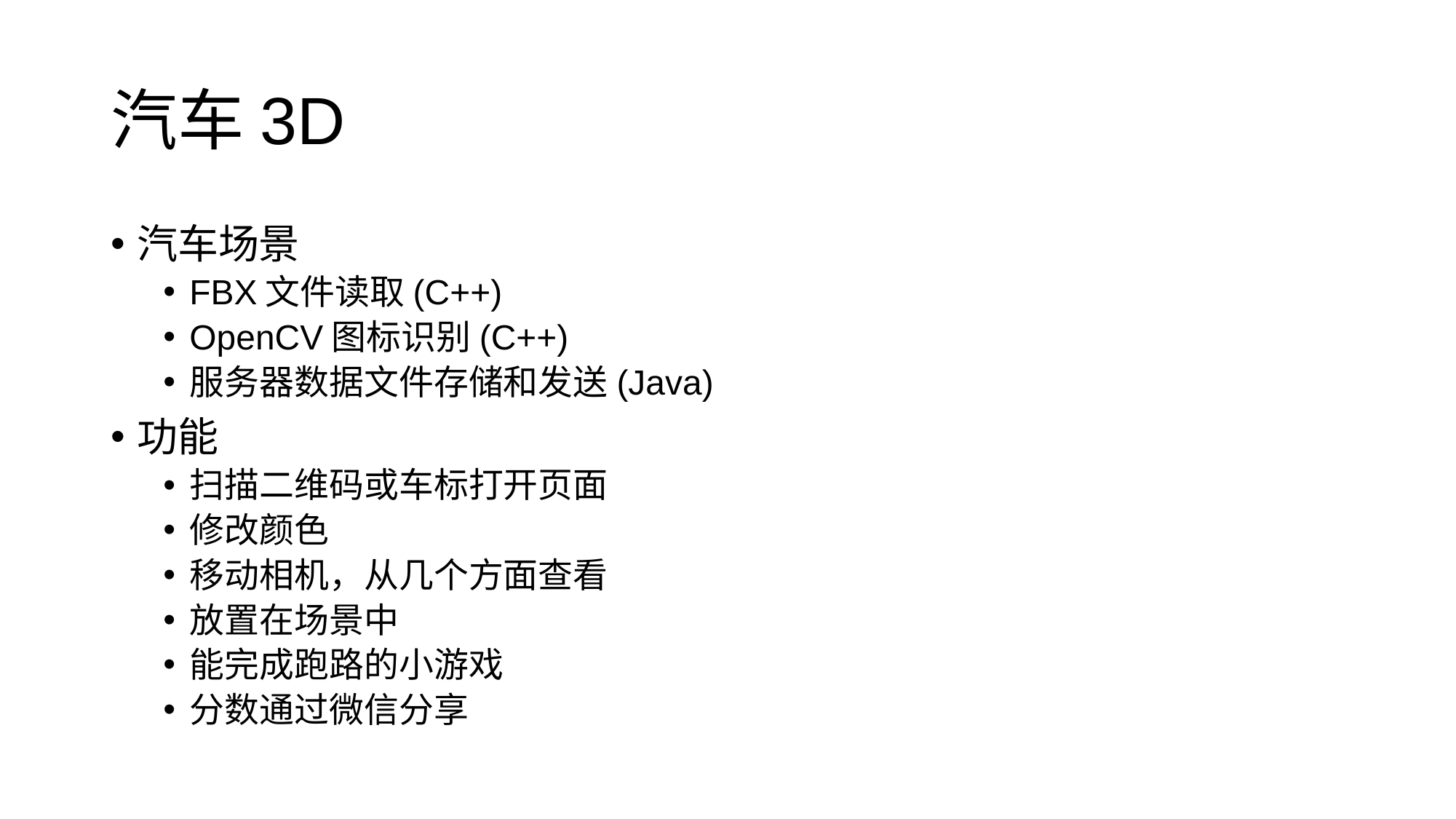

# 汽车3D
汽车场景
FBX文件读取(C++)
OpenCV图标识别(C++)
服务器数据文件存储和发送(Java)
功能
扫描二维码或车标打开页面
修改颜色
移动相机，从几个方面查看
放置在场景中
能完成跑路的小游戏
分数通过微信分享